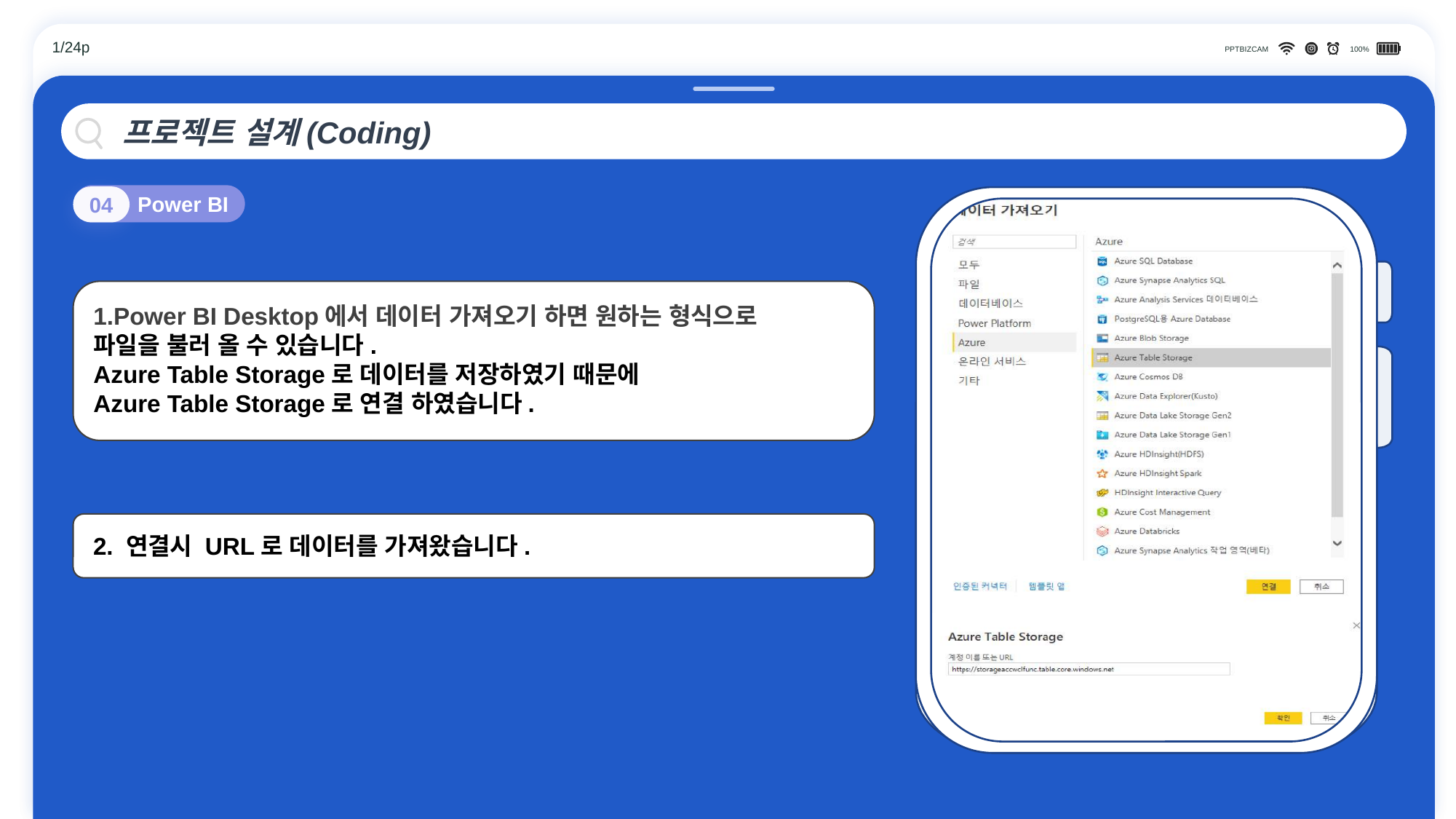

1/24p

PPTBIZCAM
100%

프로젝트 설계(Coding)

Power BI
04

1.Power BI Desktop에서 데이터 가져오기 하면 원하는 형식으로
파일을 불러 올 수 있습니다.
Azure Table Storage로 데이터를 저장하였기 때문에
Azure Table Storage로 연결 하였습니다.

2. 연결시 URL로 데이터를 가져왔습니다.